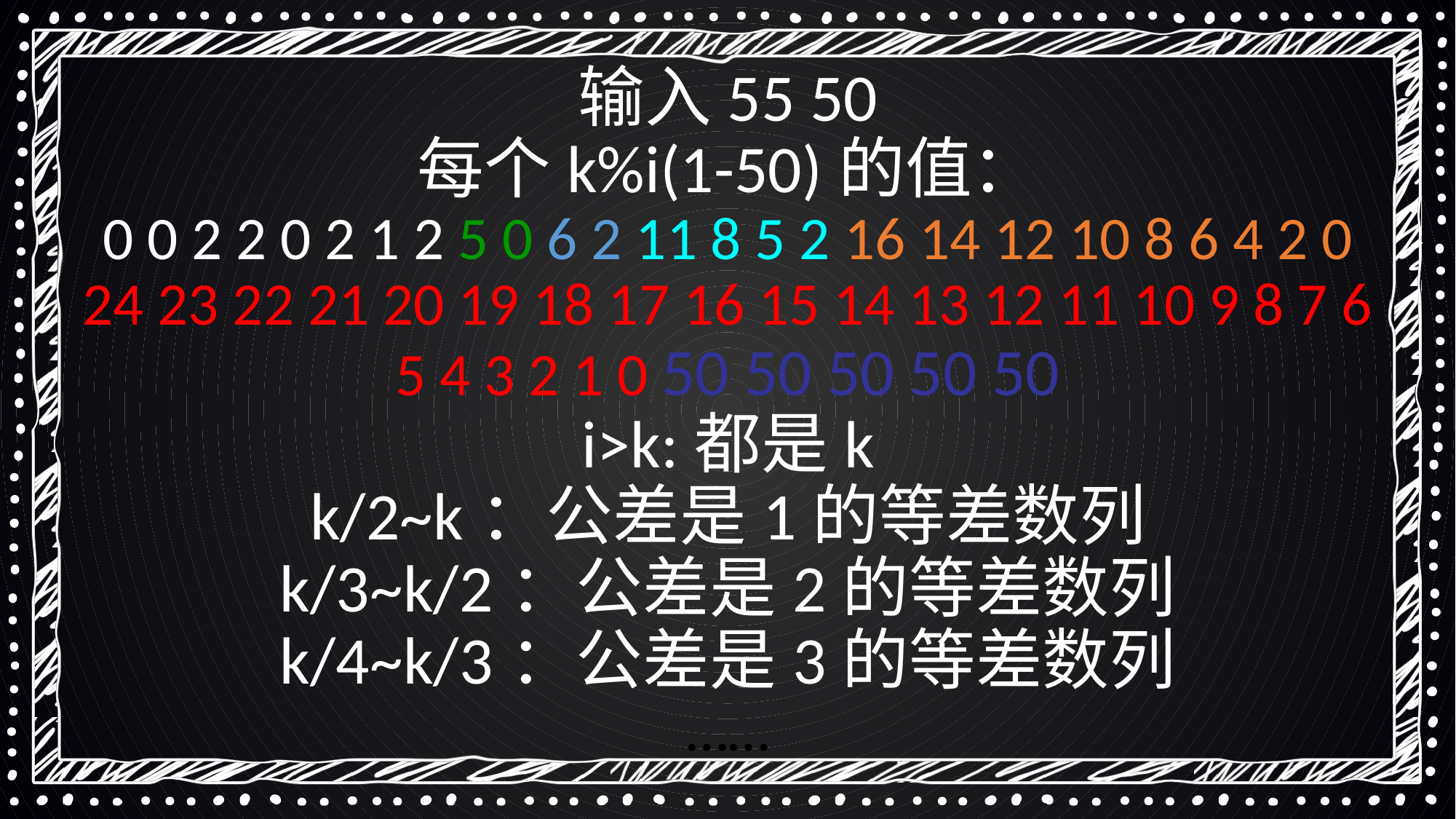

输入55 50
每个k%i(1-50)的值：
0 0 2 2 0 2 1 2 5 0 6 2 11 8 5 2 16 14 12 10 8 6 4 2 0 24 23 22 21 20 19 18 17 16 15 14 13 12 11 10 9 8 7 6 5 4 3 2 1 0 50 50 50 50 50
i>k:都是k
k/2~k：公差是1的等差数列
k/3~k/2：公差是2的等差数列
k/4~k/3：公差是3的等差数列
……